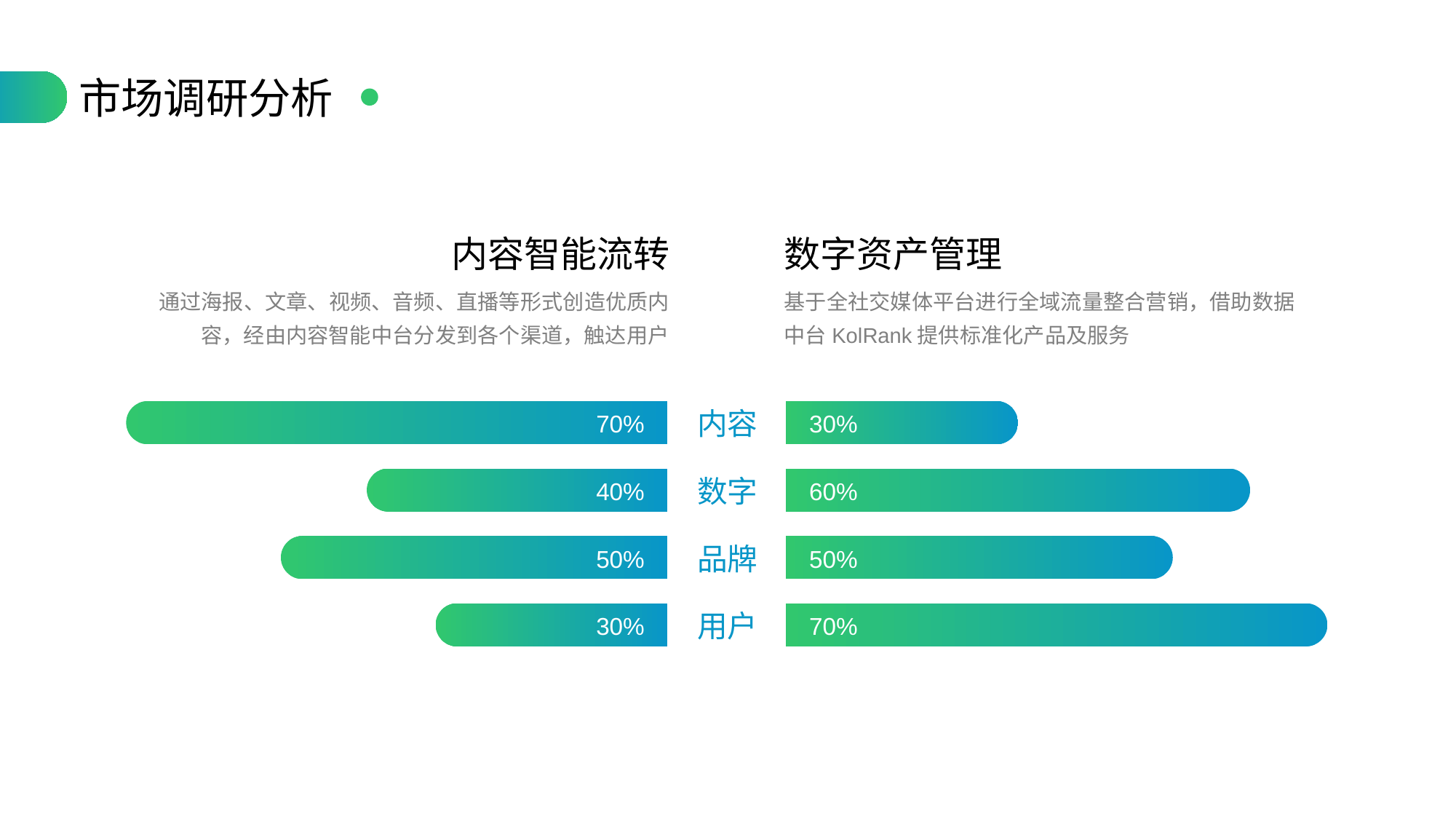

市场调研分析

内容智能流转
数字资产管理

通过海报、文章、视频、音频、直播等形式创造优质内容，经由内容智能中台分发到各个渠道，触达用户
基于全社交媒体平台进行全域流量整合营销，借助数据中台KolRank提供标准化产品及服务

内容
70%
30%
数字
40%
60%

品牌
50%
50%
用户
30%
70%